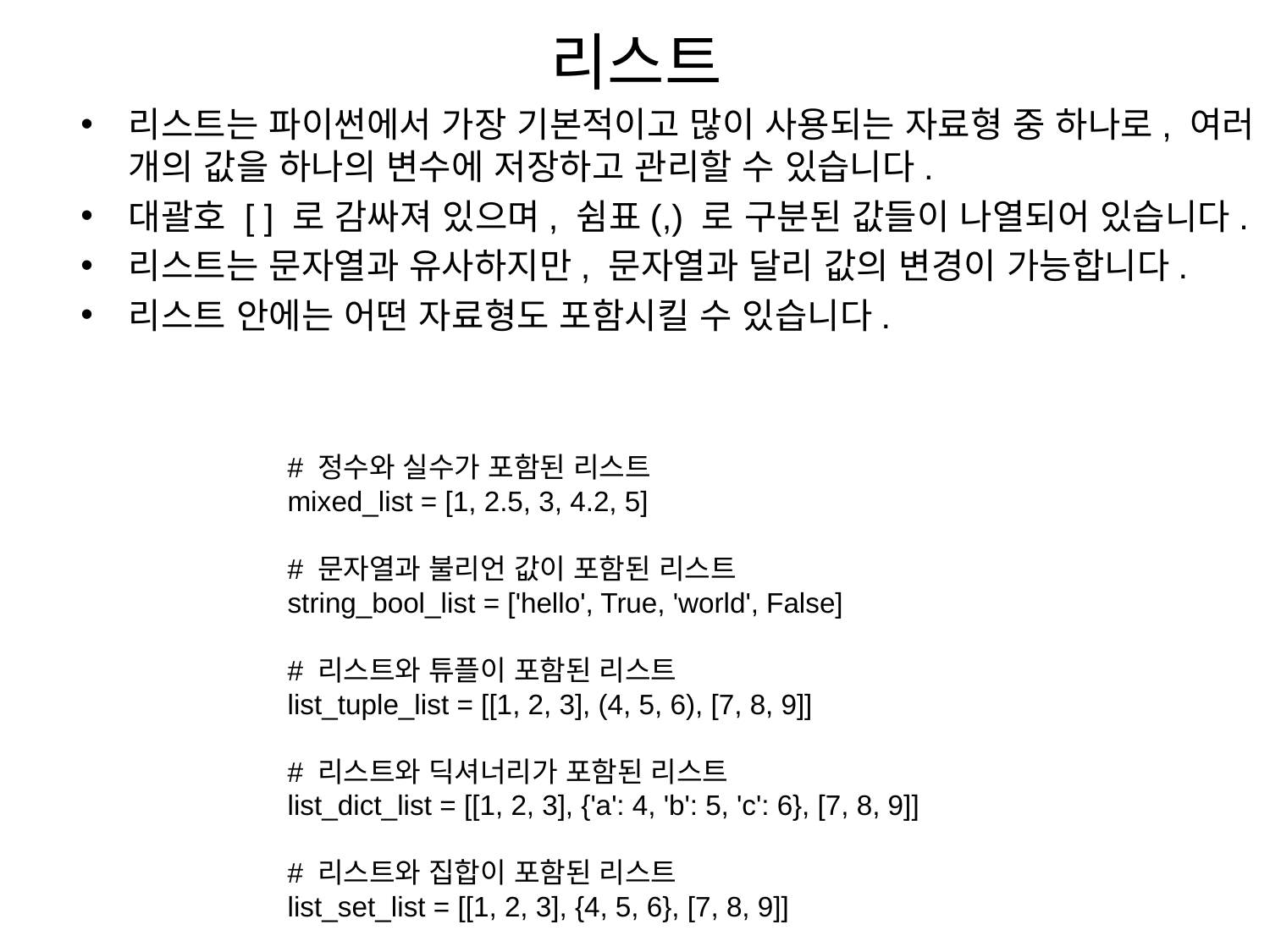

# 리스트
리스트는 파이썬에서 가장 기본적이고 많이 사용되는 자료형 중 하나로, 여러 개의 값을 하나의 변수에 저장하고 관리할 수 있습니다.
대괄호 [ ] 로 감싸져 있으며, 쉼표(,) 로 구분된 값들이 나열되어 있습니다.
리스트는 문자열과 유사하지만, 문자열과 달리 값의 변경이 가능합니다.
리스트 안에는 어떤 자료형도 포함시킬 수 있습니다.
# 정수와 실수가 포함된 리스트
mixed_list = [1, 2.5, 3, 4.2, 5]

# 문자열과 불리언 값이 포함된 리스트
string_bool_list = ['hello', True, 'world', False]

# 리스트와 튜플이 포함된 리스트
list_tuple_list = [[1, 2, 3], (4, 5, 6), [7, 8, 9]]

# 리스트와 딕셔너리가 포함된 리스트
list_dict_list = [[1, 2, 3], {'a': 4, 'b': 5, 'c': 6}, [7, 8, 9]]

# 리스트와 집합이 포함된 리스트
list_set_list = [[1, 2, 3], {4, 5, 6}, [7, 8, 9]]